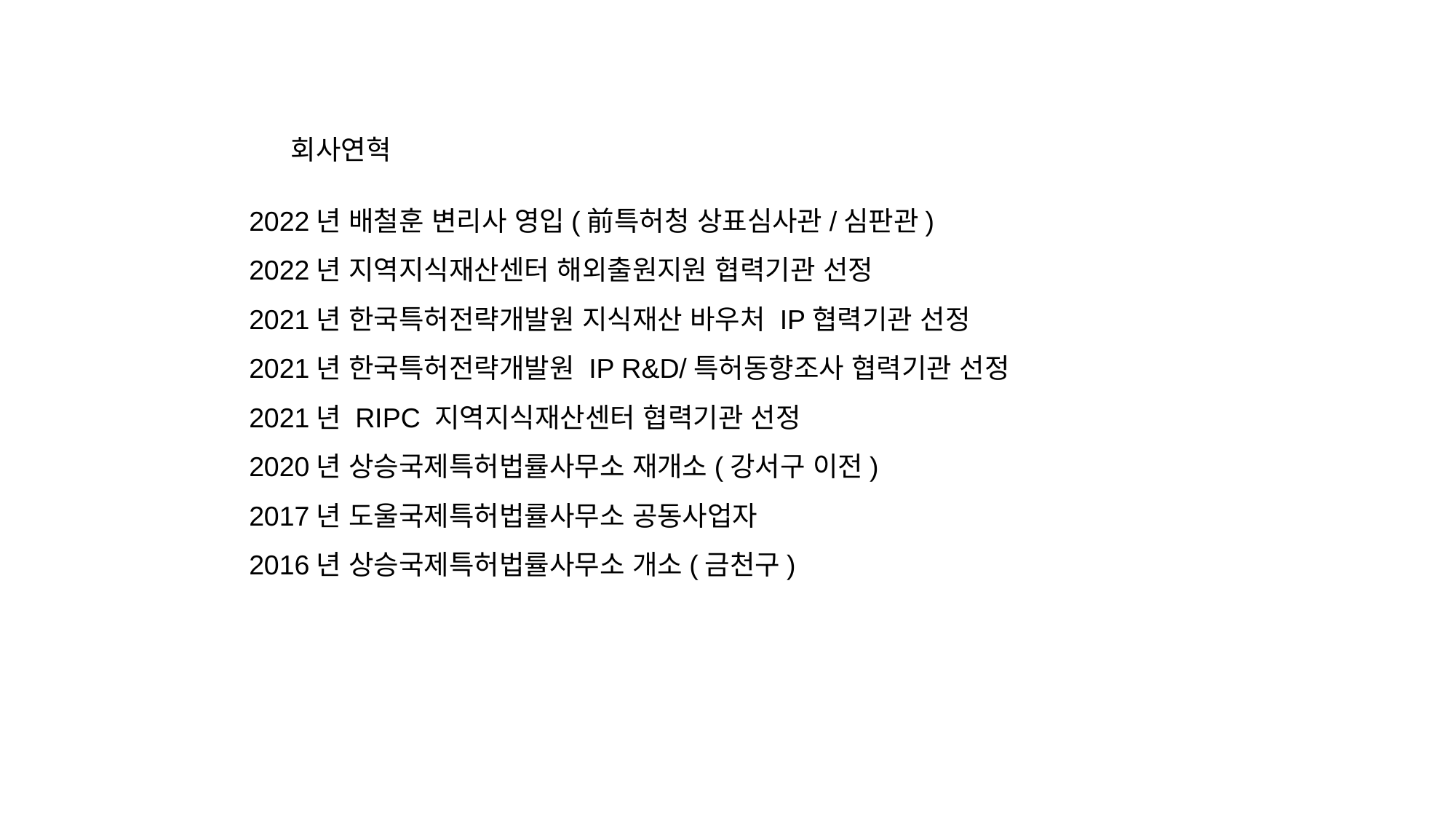

회사연혁
2022년 배철훈 변리사 영입(前특허청 상표심사관/심판관)
2022년 지역지식재산센터 해외출원지원 협력기관 선정
2021년 한국특허전략개발원 지식재산 바우처 IP협력기관 선정
2021년 한국특허전략개발원 IP R&D/특허동향조사 협력기관 선정
2021년 RIPC 지역지식재산센터 협력기관 선정
2020년 상승국제특허법률사무소 재개소(강서구 이전)
2017년 도울국제특허법률사무소 공동사업자
2016년 상승국제특허법률사무소 개소(금천구)